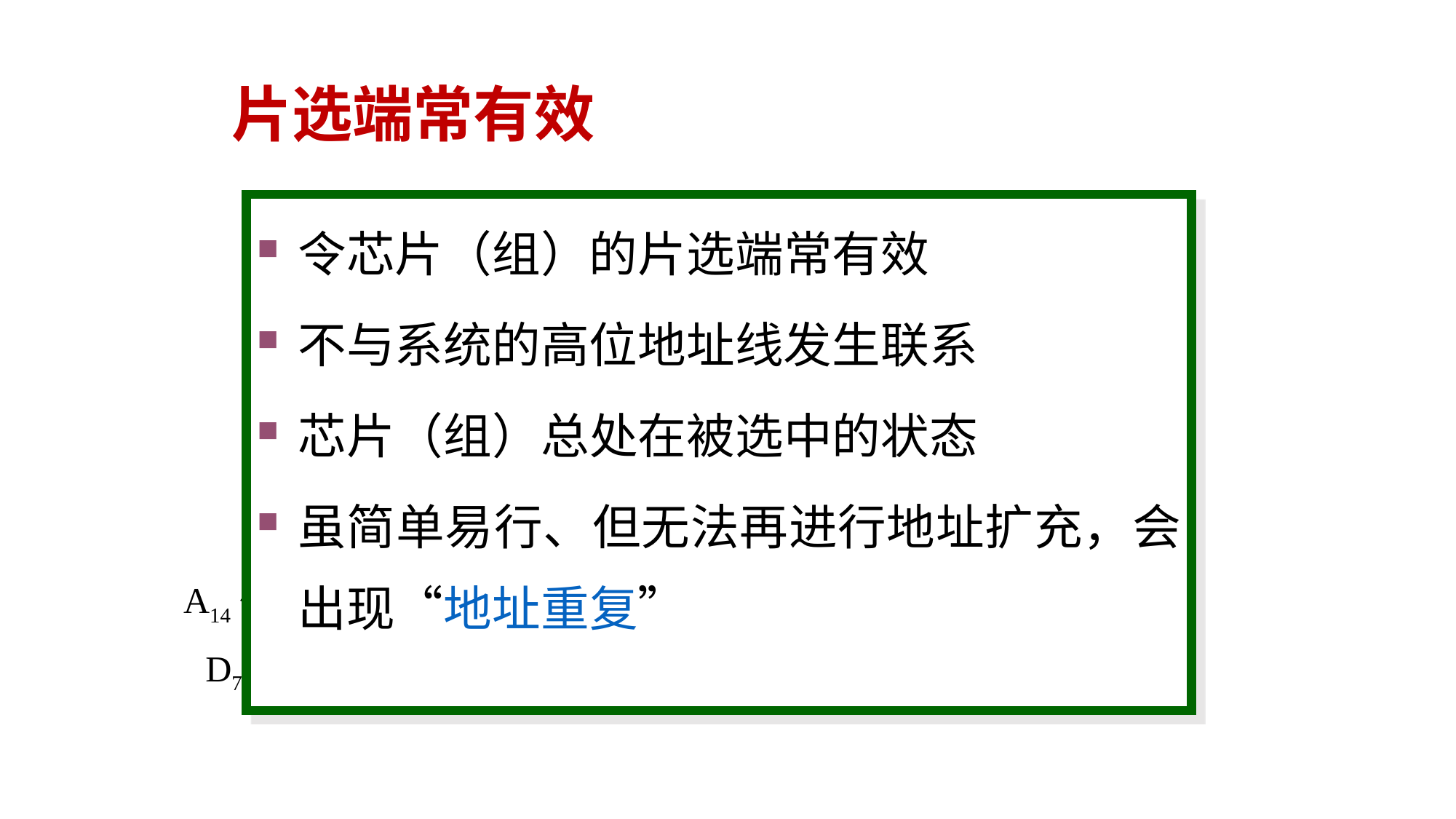

# 片选端常有效
A19～A15	A14～A0
  ×××××	 全0～全1
令芯片（组）的片选端常有效
不与系统的高位地址线发生联系
芯片（组）总处在被选中的状态
虽简单易行、但无法再进行地址扩充，会出现“地址重复”

CE

27256
EPROM

A14～A0

D7～D0